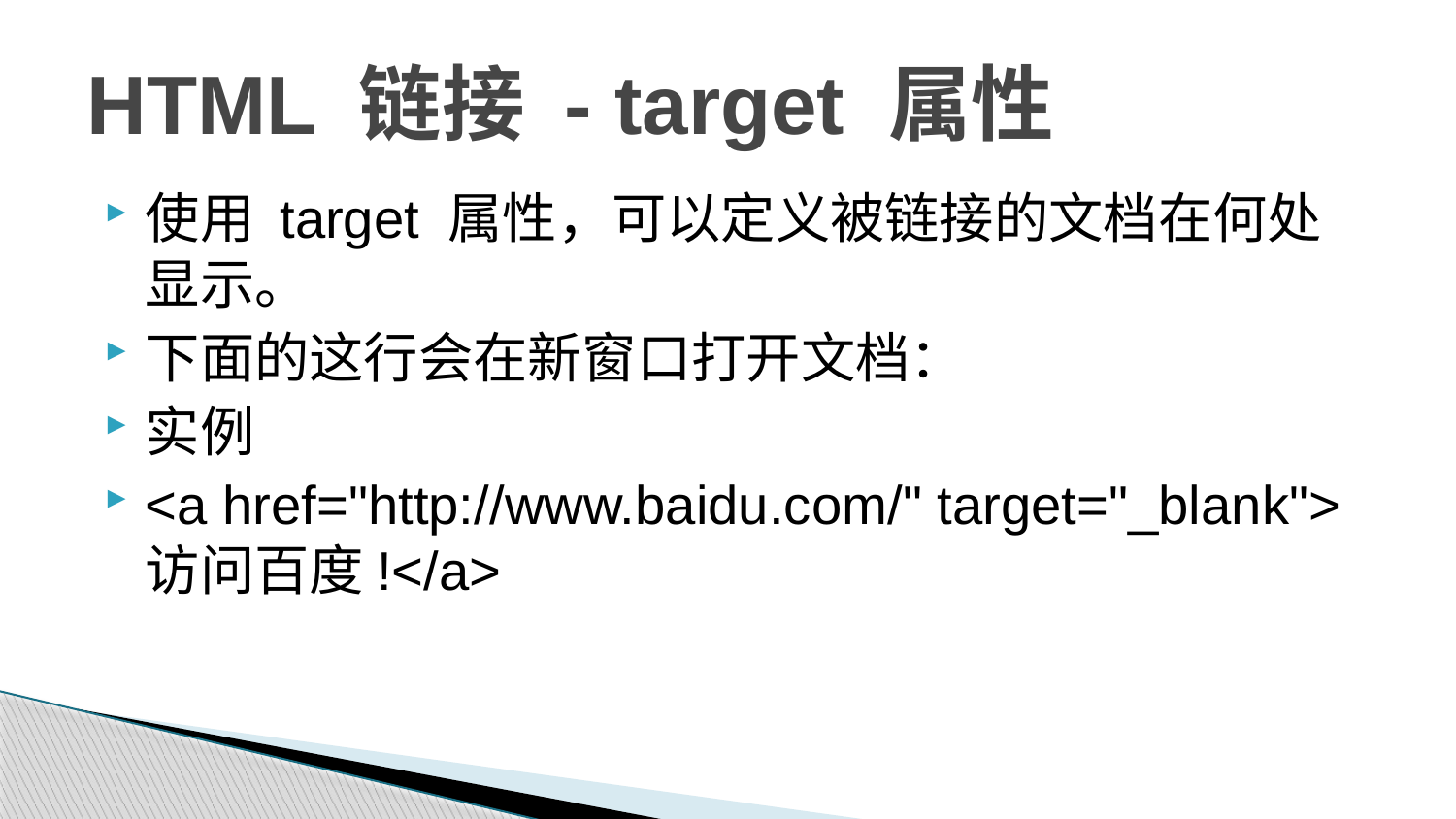

# HTML 链接 - target 属性
使用 target 属性，可以定义被链接的文档在何处显示。
下面的这行会在新窗口打开文档：
实例
<a href="http://www.baidu.com/" target="_blank">访问百度!</a>